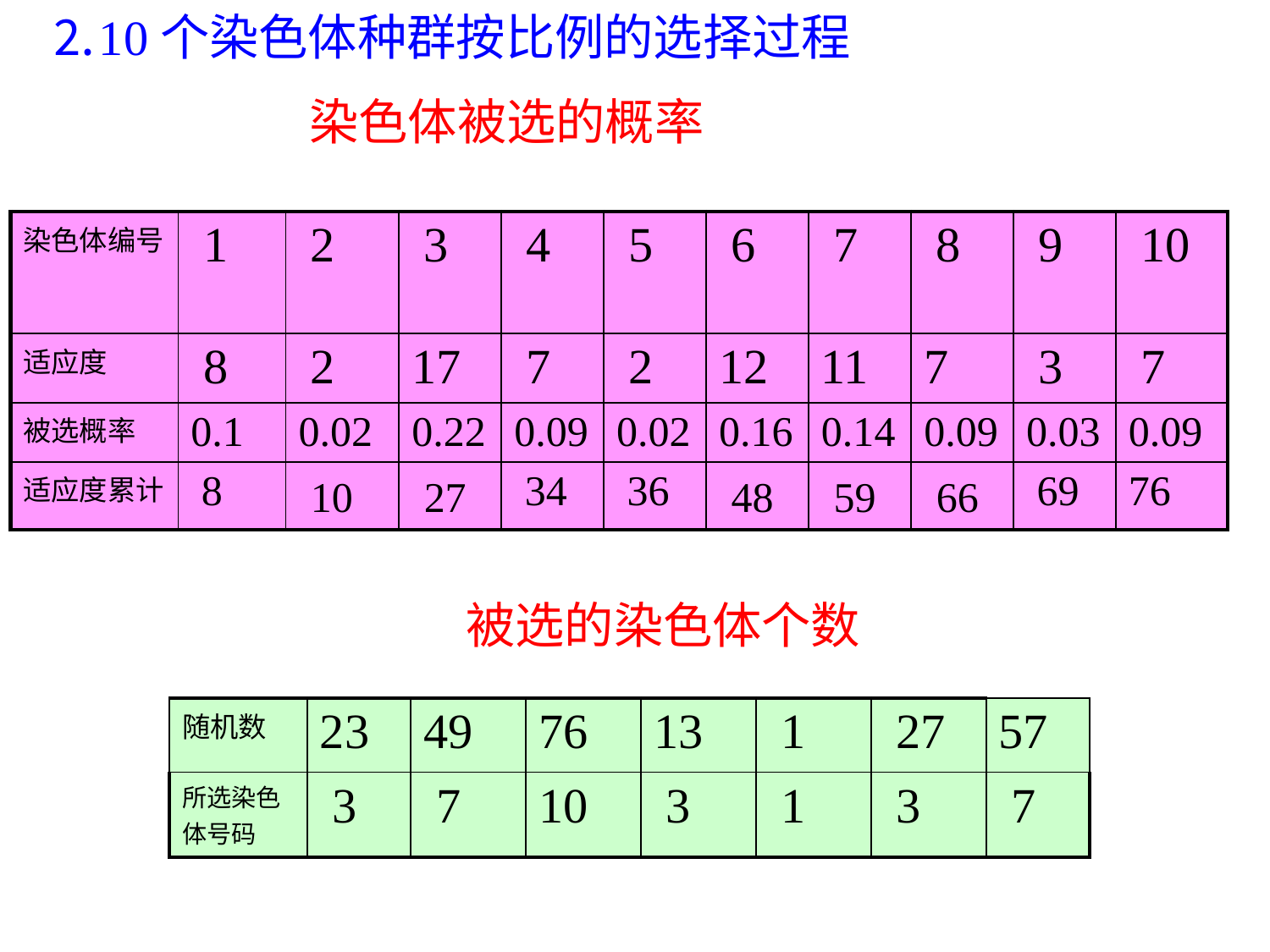

⒉10个染色体种群按比例的选择过程

染色体被选的概率
| 染色体编号 | 1 | 2 | 3 | 4 | 5 | 6 | 7 | 8 | 9 | 10 |
| --- | --- | --- | --- | --- | --- | --- | --- | --- | --- | --- |
| 适应度 | 8 | 2 | 17 | 7 | 2 | 12 | 11 | 7 | 3 | 7 |
| 被选概率 | 0.1 | 0.02 | 0.22 | 0.09 | 0.02 | 0.16 | 0.14 | 0.09 | 0.03 | 0.09 |
| 适应度累计 | 8 | 10 | 27 | 34 | 36 | 48 | 59 | 66 | 69 | 76 |
被选的染色体个数
| 随机数 | 23 | 49 | 76 | 13 | 1 | 27 | 57 |
| --- | --- | --- | --- | --- | --- | --- | --- |
| 所选染色体号码 | 3 | 7 | 10 | 3 | 1 | 3 | 7 |